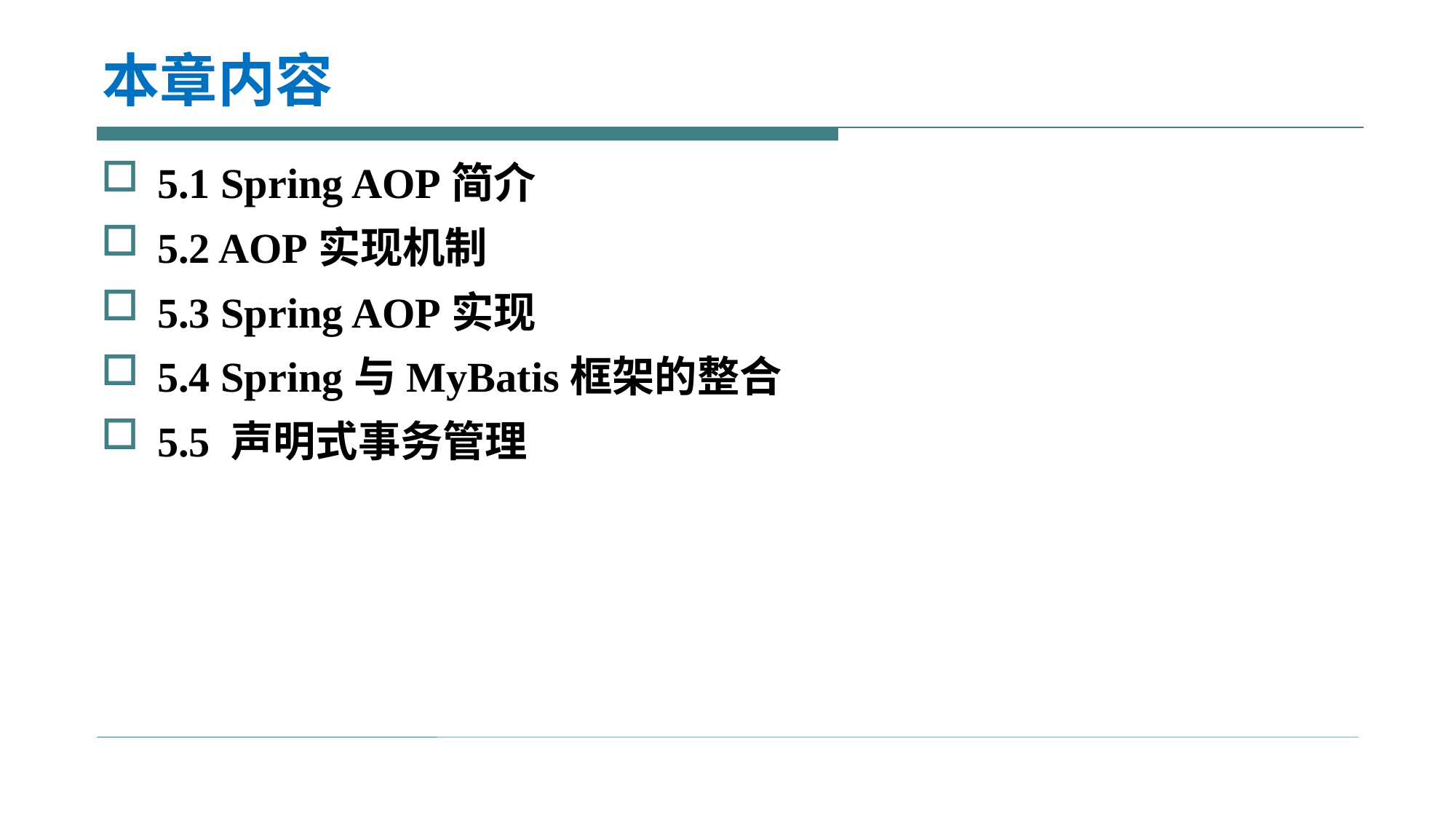

# 本章内容
5.1 Spring AOP简介
5.2 AOP实现机制
5.3 Spring AOP实现
5.4 Spring与MyBatis框架的整合
5.5 声明式事务管理
3